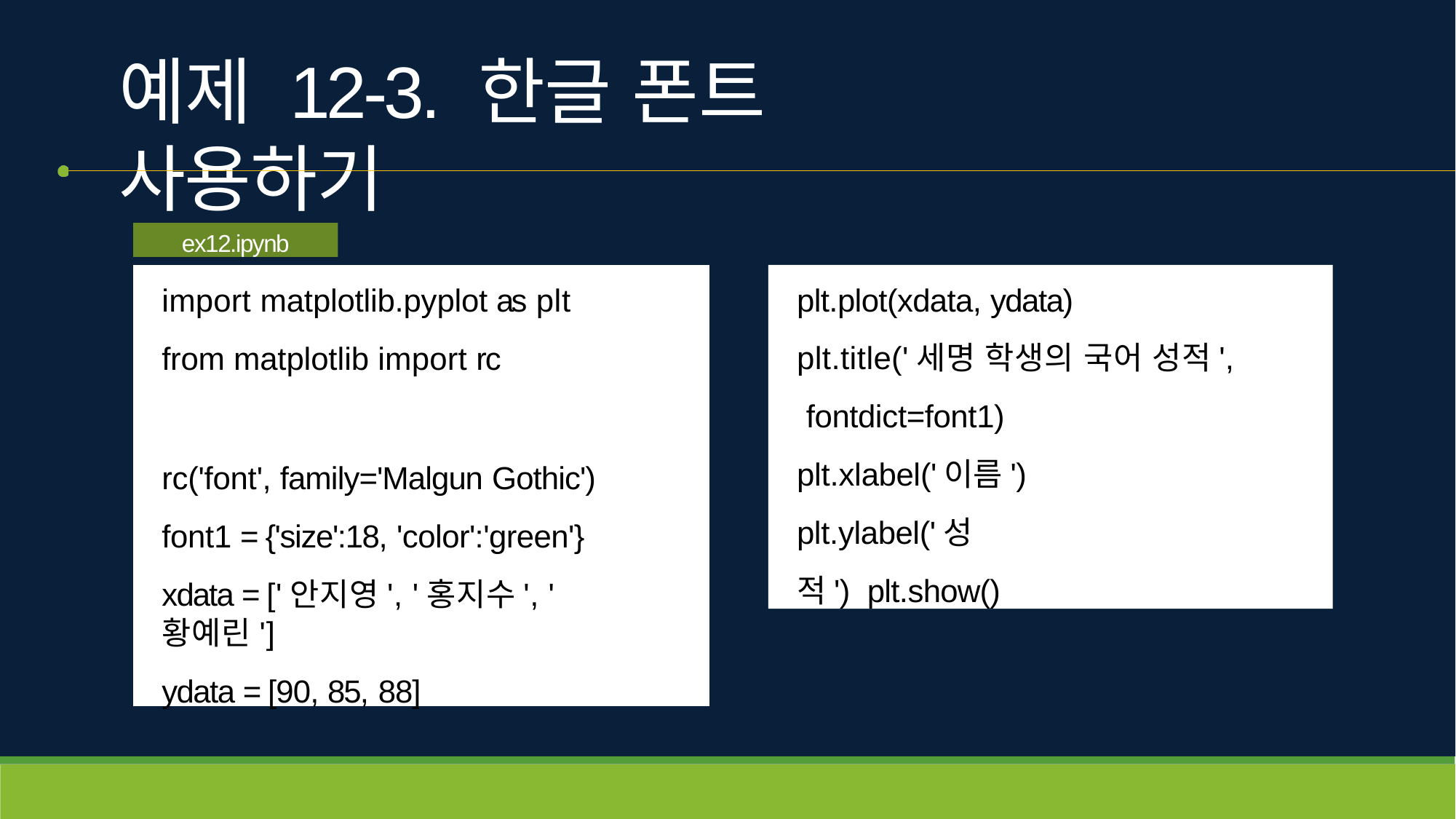

# 예제 12-3. 한글 폰트 사용하기

ex12.ipynb
import matplotlib.pyplot as plt
from matplotlib import rc

rc('font', family='Malgun Gothic')
font1 = {'size':18, 'color':'green'}
xdata = ['안지영', '홍지수', '황예린']
ydata = [90, 85, 88]

plt.plot(xdata, ydata)
plt.title('세명 학생의 국어 성적',  fontdict=font1)
plt.xlabel('이름')
plt.ylabel('성적')  plt.show()